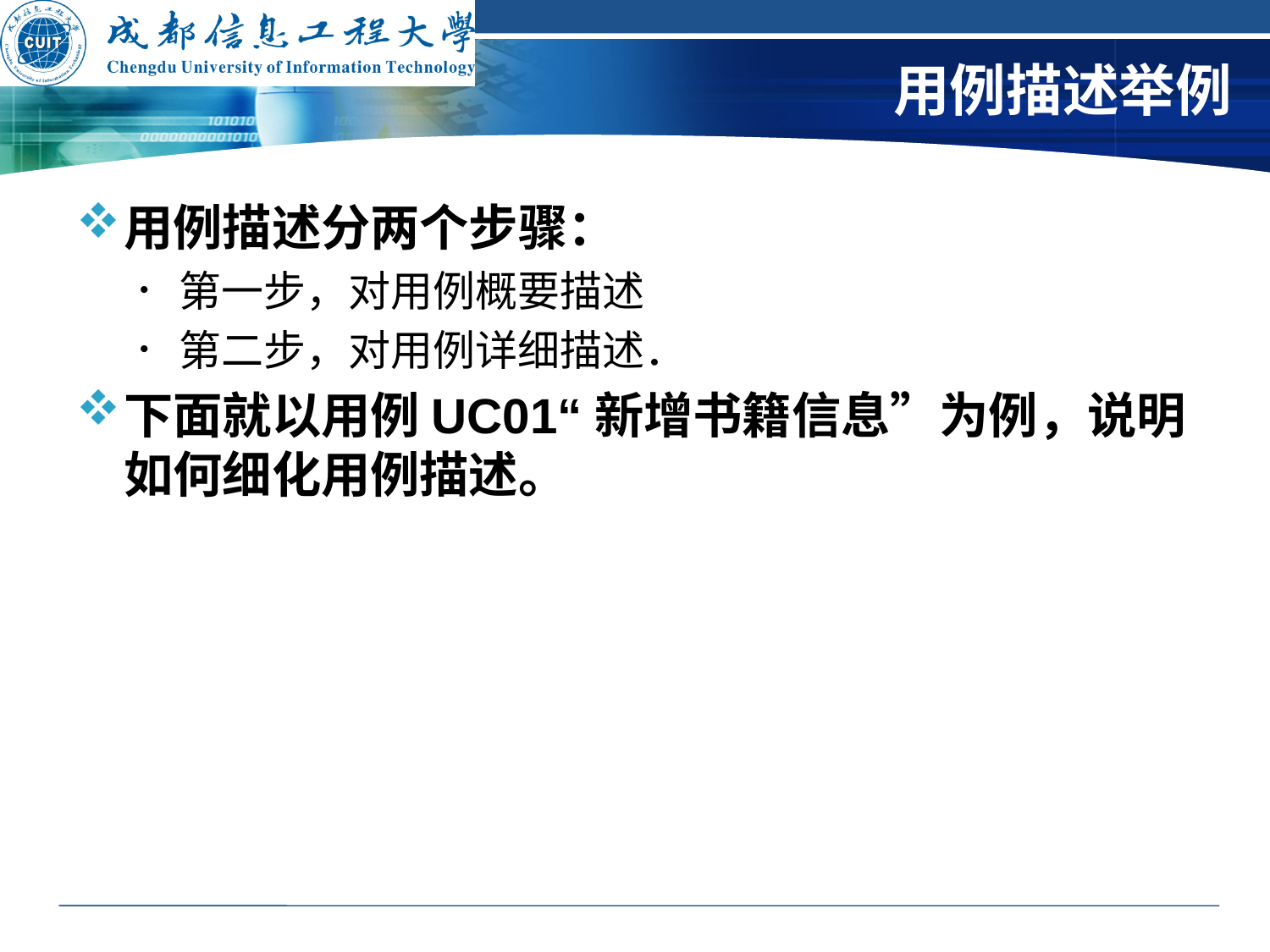

# 用例描述举例
用例描述分两个步骤：
第一步，对用例概要描述
第二步，对用例详细描述．
下面就以用例UC01“新增书籍信息”为例，说明如何细化用例描述。